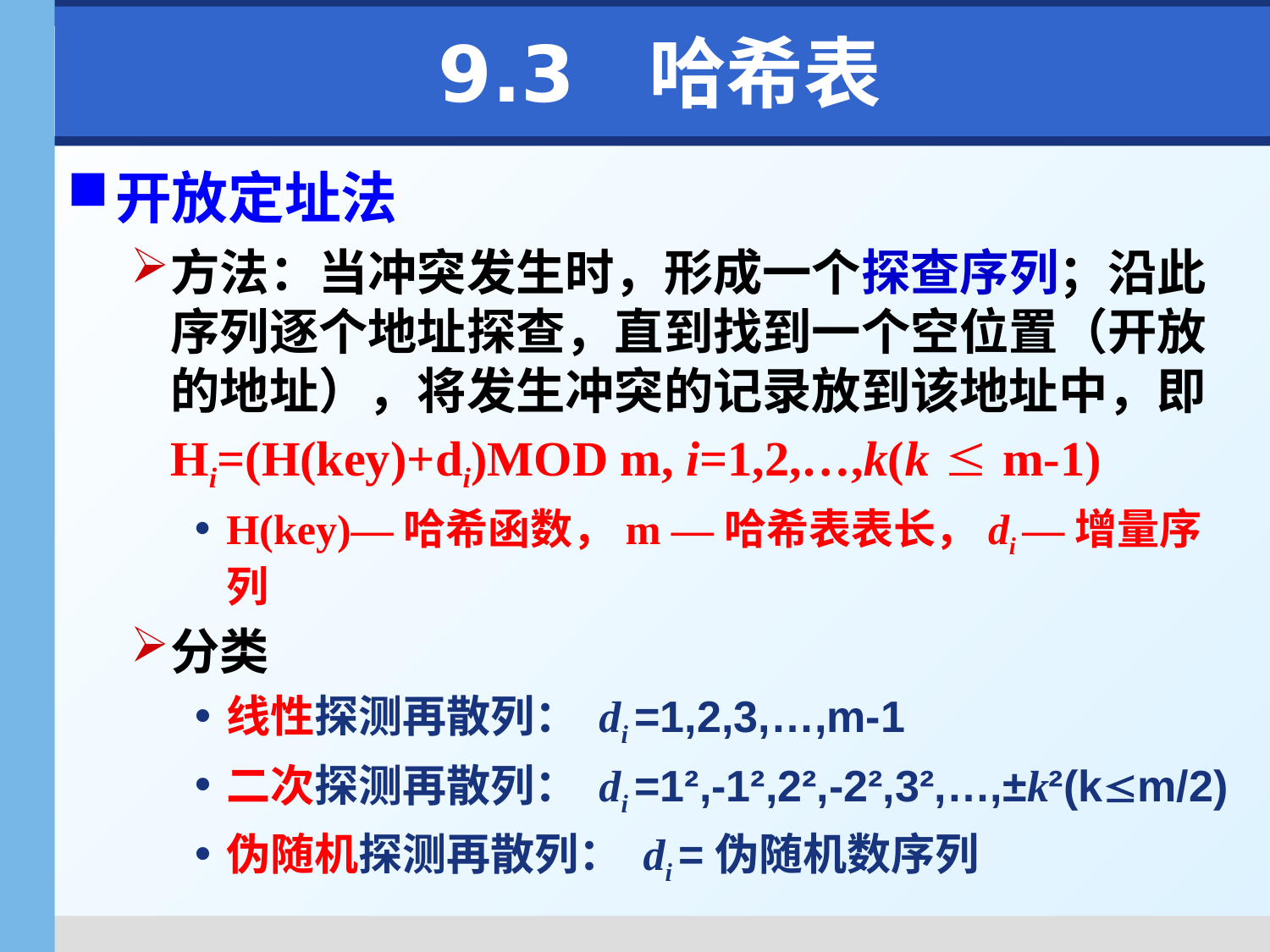

# 9.3  哈希表
开放定址法
方法：当冲突发生时，形成一个探查序列；沿此序列逐个地址探查，直到找到一个空位置（开放的地址），将发生冲突的记录放到该地址中，即Hi=(H(key)+di)MOD m, i=1,2,…,k(k ≤ m-1)
H(key)—哈希函数，m —哈希表表长，di —增量序列
分类
线性探测再散列： di =1,2,3,…,m-1
二次探测再散列： di =1²,-1²,2²,-2²,3²,…,±k²(k≤m/2)
伪随机探测再散列： di =伪随机数序列